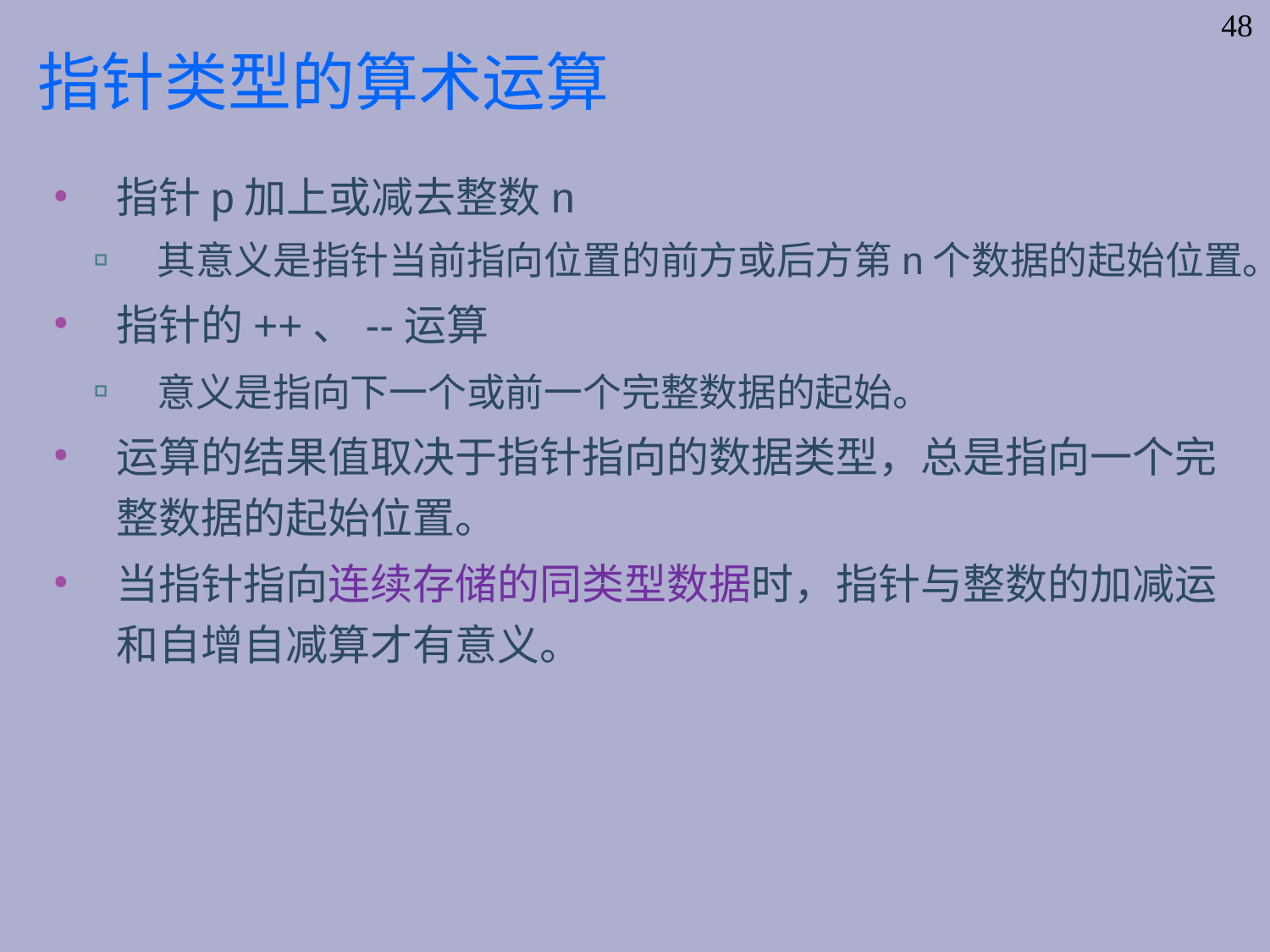

48
# 指针类型的算术运算
指针p加上或减去整数n
其意义是指针当前指向位置的前方或后方第n个数据的起始位置。
指针的++、--运算
意义是指向下一个或前一个完整数据的起始。
运算的结果值取决于指针指向的数据类型，总是指向一个完整数据的起始位置。
当指针指向连续存储的同类型数据时，指针与整数的加减运和自增自减算才有意义。